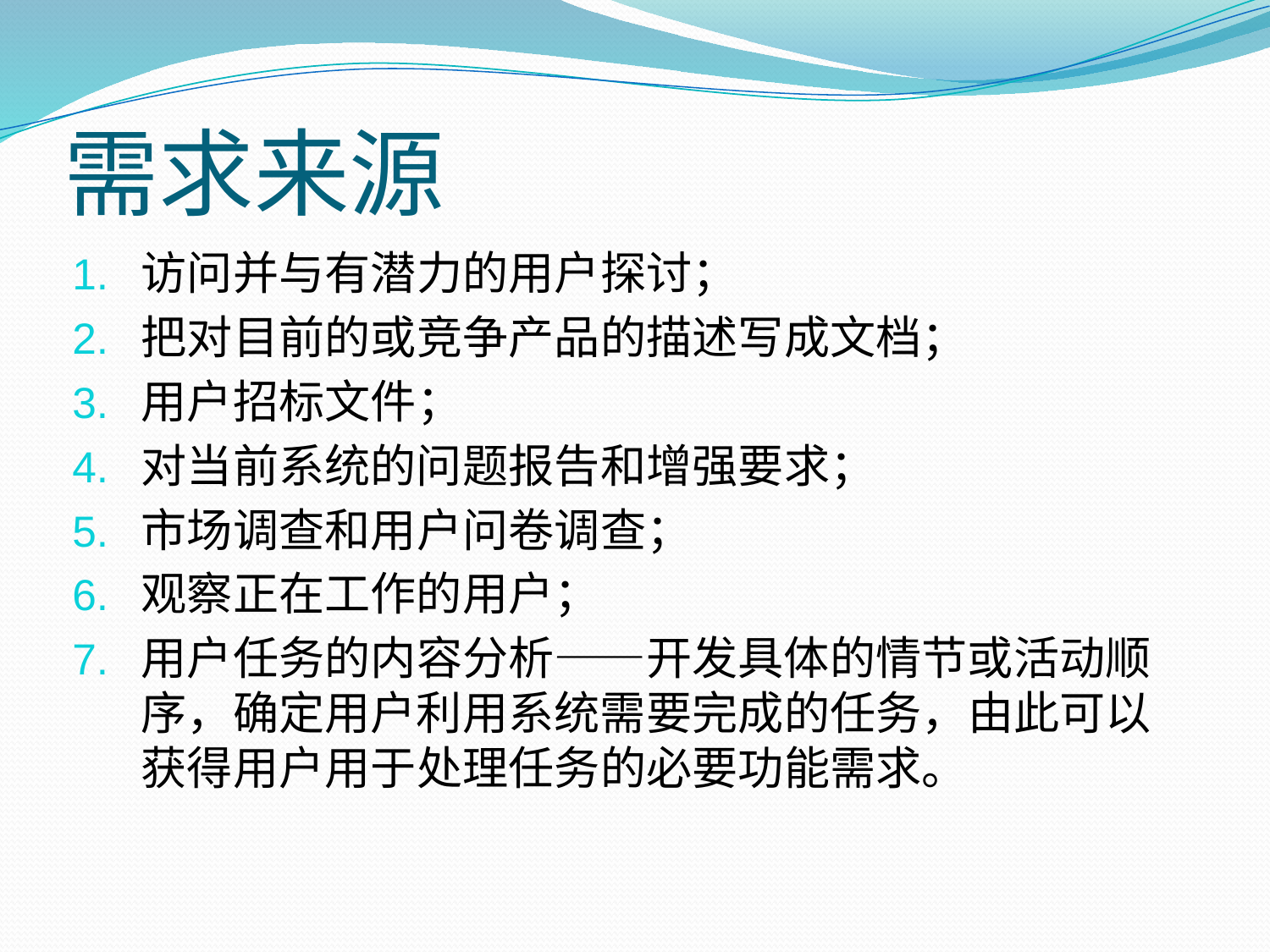

需求来源
访问并与有潜力的用户探讨；
把对目前的或竞争产品的描述写成文档；
用户招标文件；
对当前系统的问题报告和增强要求；
市场调查和用户问卷调查；
观察正在工作的用户；
用户任务的内容分析——开发具体的情节或活动顺序，确定用户利用系统需要完成的任务，由此可以获得用户用于处理任务的必要功能需求。